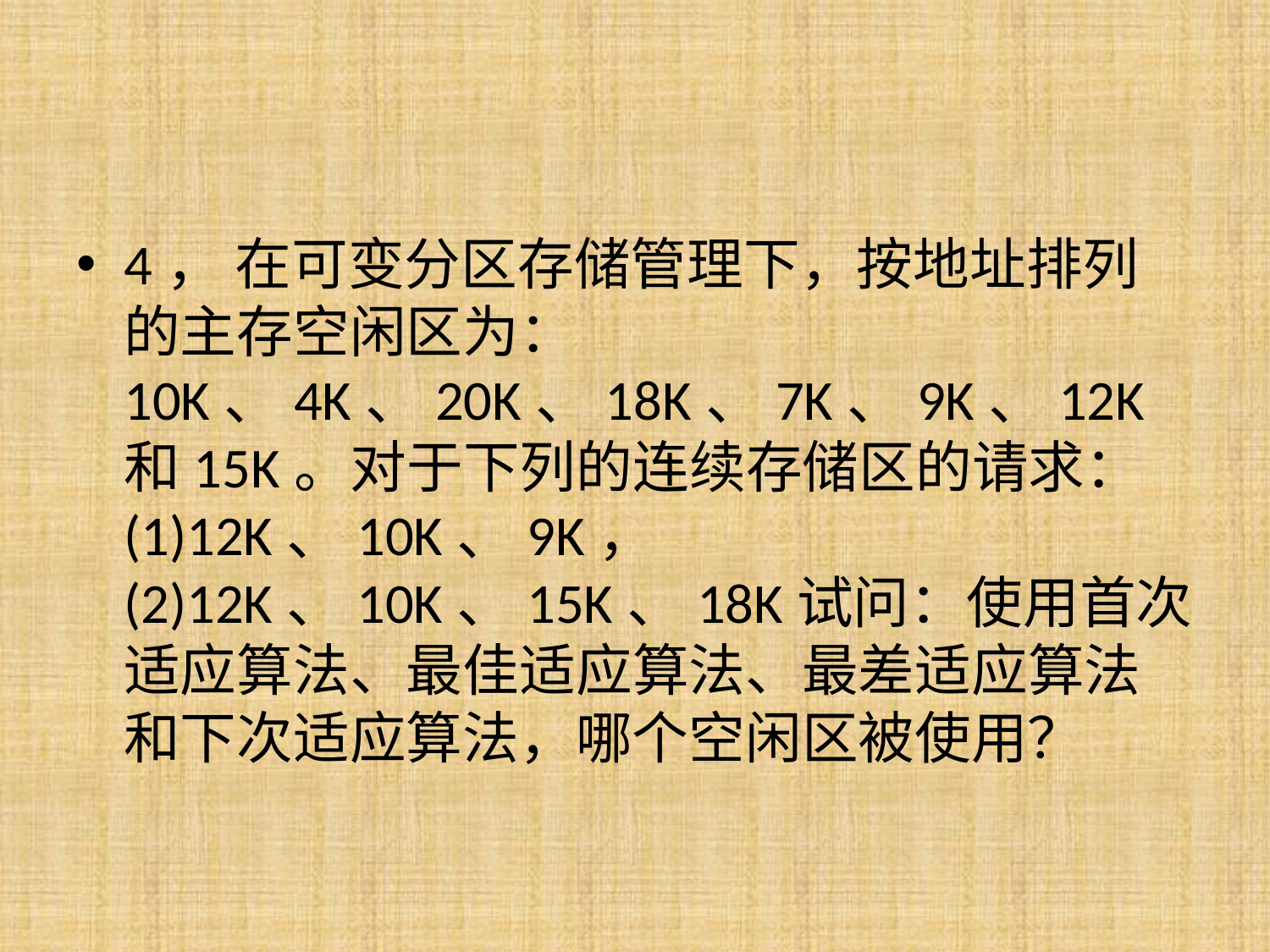

#
4， 在可变分区存储管理下，按地址排列的主存空闲区为：10K、4K、20K、18K、7K、9K、12K和15K。对于下列的连续存储区的请求：(1)12K、10K、9K，(2)12K、10K、15K、18K试问：使用首次适应算法、最佳适应算法、最差适应算法和下次适应算法，哪个空闲区被使用？